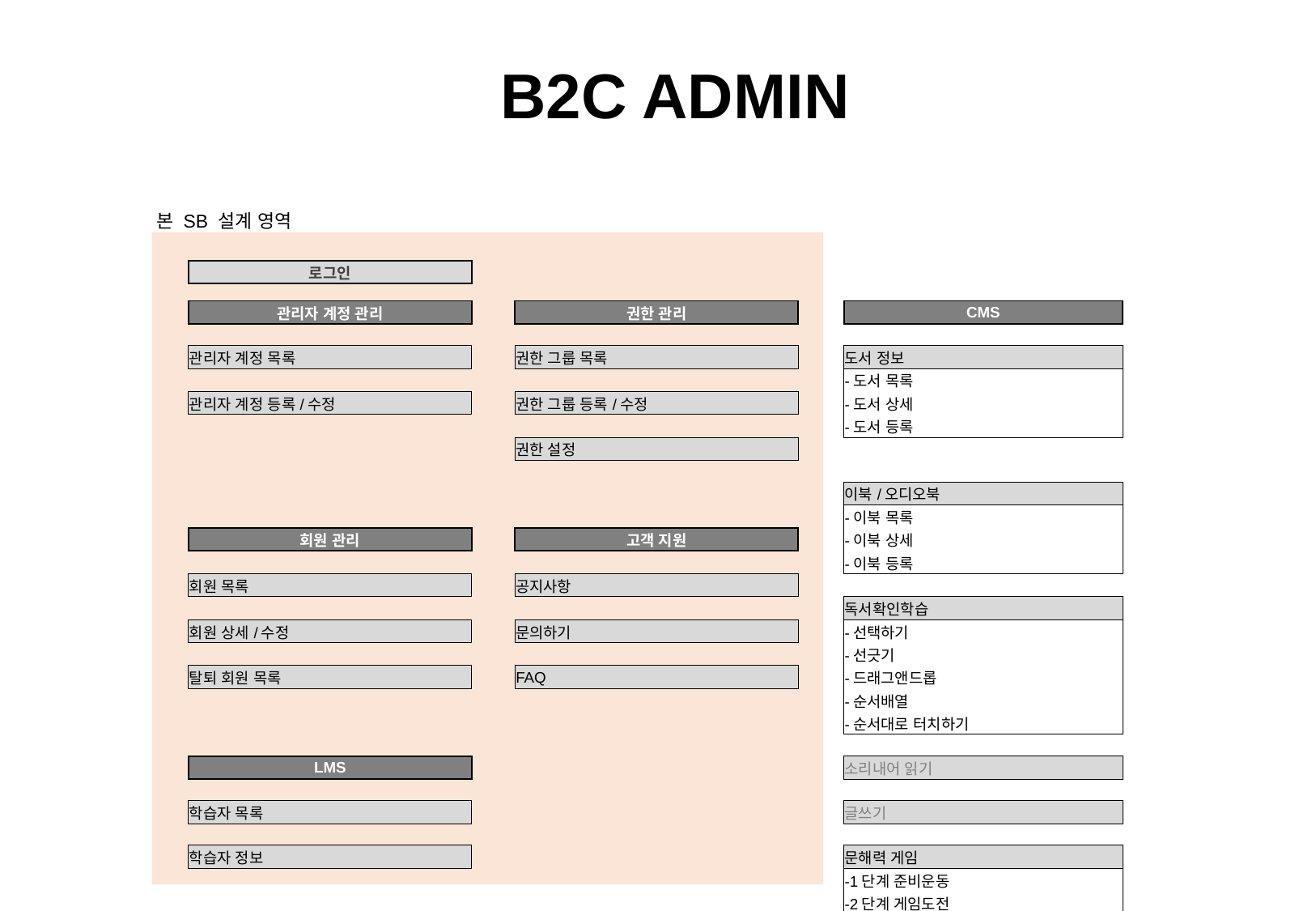

# B2C ADMIN
본 SB 설계 영역

| 로그인 |  |  |  |  |  |  |
| --- | --- | --- | --- | --- | --- | --- |
|  |  |  |  |  |  |  |
| 관리자 계정 관리 |  |  | 권한 관리 |  |  | CMS |
|  |  |  |  |  |  |  |
| 관리자 계정 목록 |  |  | 권한 그룹 목록 |  |  | 도서 정보 |
|  |  |  |  |  |  | -도서 목록 |
| 관리자 계정 등록/수정 |  |  | 권한 그룹 등록/수정 |  |  | -도서 상세 |
|  |  |  |  |  |  | -도서 등록 |
|  |  |  | 권한 설정 |  |  |  |
|  |  |  |  |  |  |  |
|  |  |  |  |  |  | 이북/오디오북 |
|  |  |  |  |  |  | -이북 목록 |
| 회원 관리 |  |  | 고객 지원 |  |  | -이북 상세 |
|  |  |  |  |  |  | -이북 등록 |
| 회원 목록 |  |  | 공지사항 |  |  |  |
|  |  |  |  |  |  | 독서확인학습 |
| 회원 상세/수정 |  |  | 문의하기 |  |  | -선택하기 |
|  |  |  |  |  |  | -선긋기 |
| 탈퇴 회원 목록 |  |  | FAQ |  |  | -드래그앤드롭 |
|  |  |  |  |  |  | -순서배열 |
|  |  |  |  |  |  | -순서대로 터치하기 |
|  |  |  |  |  |  |  |
| LMS |  |  |  |  |  | 소리내어 읽기 |
|  |  |  |  |  |  |  |
| 학습자 목록 |  |  |  |  |  | 글쓰기 |
|  |  |  |  |  |  |  |
| 학습자 정보 |  |  |  |  |  | 문해력 게임 |
|  |  |  |  |  |  | -1단계 준비운동 |
|  |  |  |  |  |  | -2단계 게임도전 |